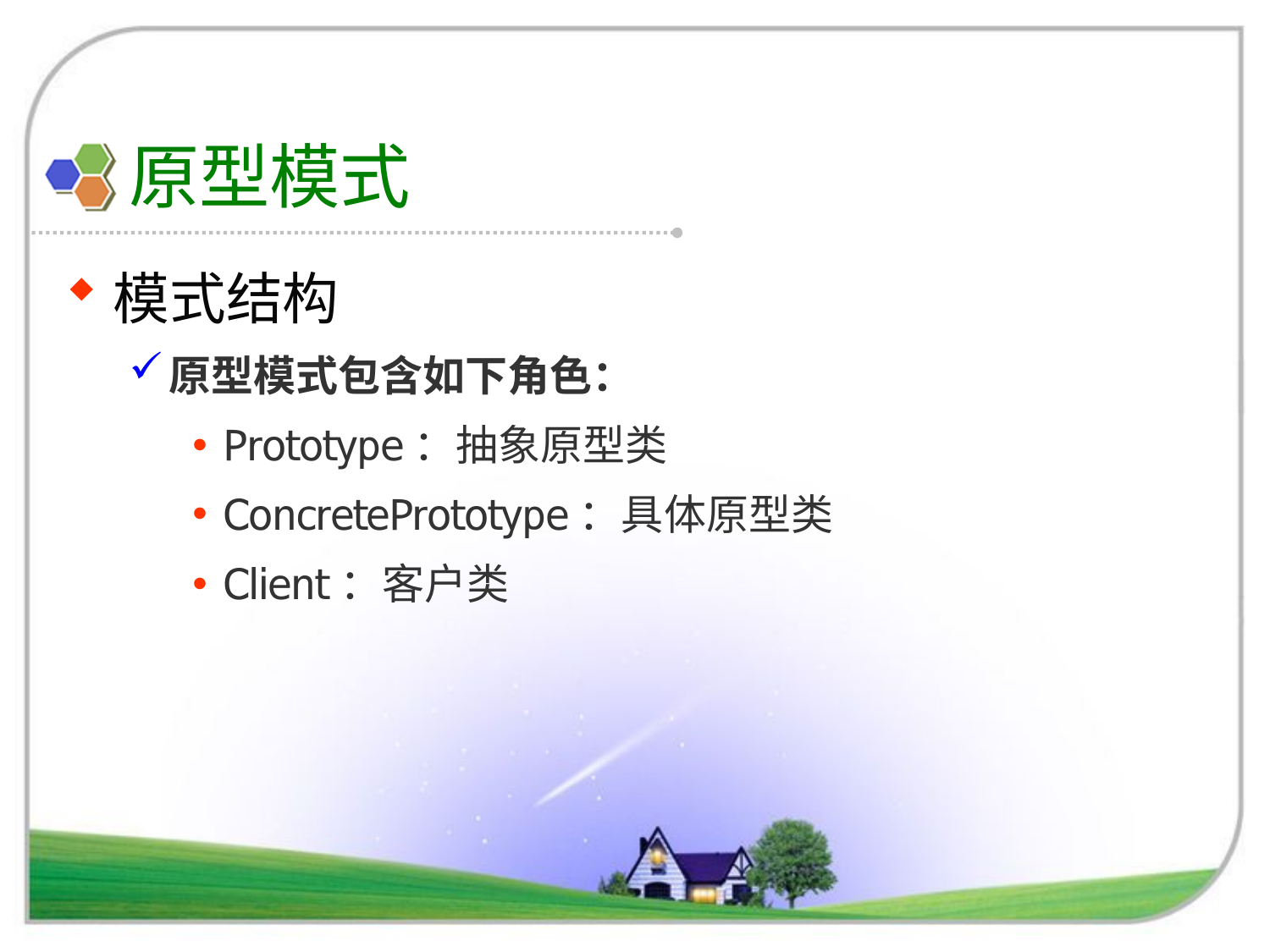

# 原型模式
模式结构
原型模式包含如下角色：
Prototype：抽象原型类
ConcretePrototype：具体原型类
Client：客户类